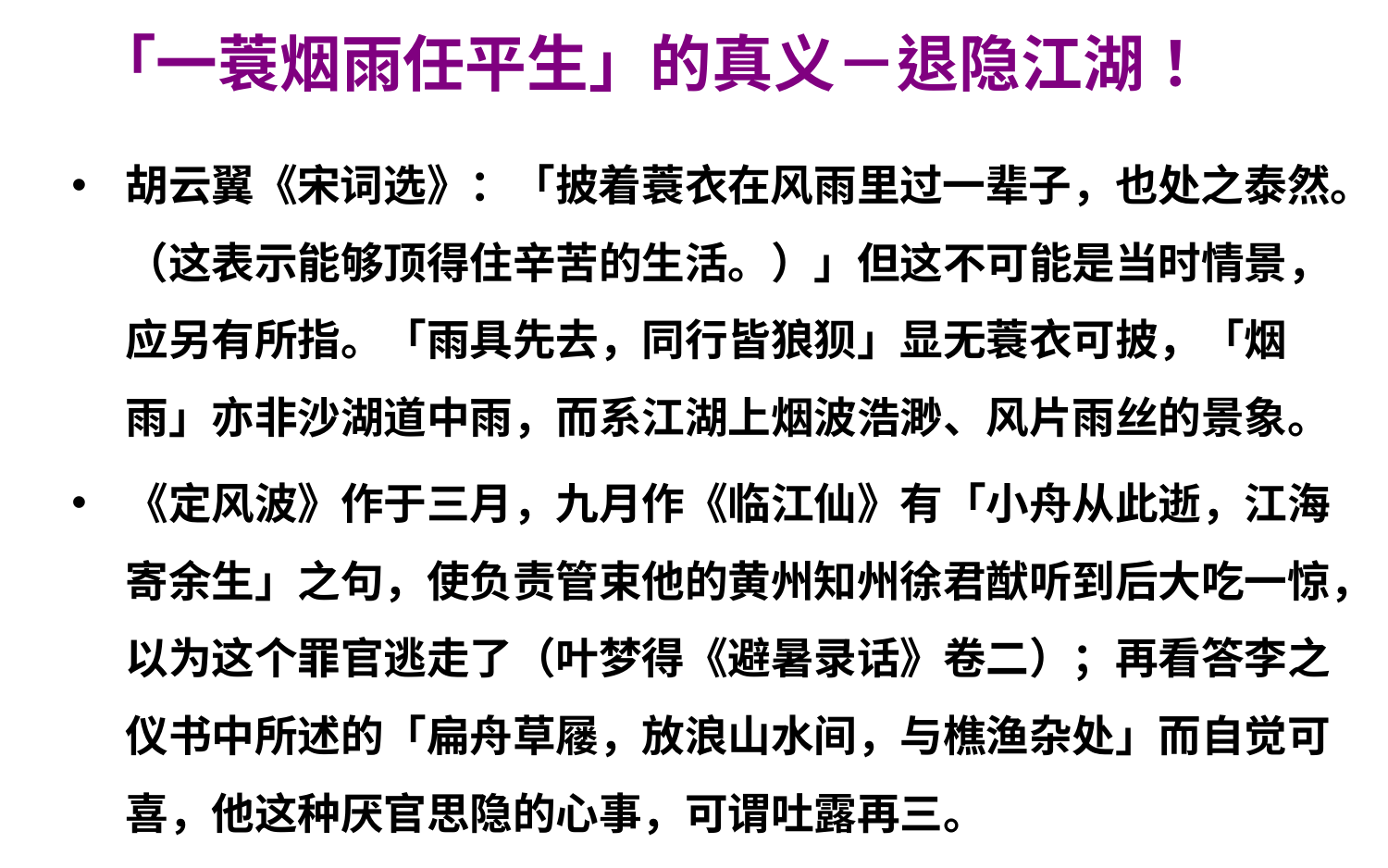

「一蓑烟雨任平生」的真义－退隐江湖！
胡云翼《宋词选》：「披着蓑衣在风雨里过一辈子，也处之泰然。（这表示能够顶得住辛苦的生活。）」但这不可能是当时情景，应另有所指。「雨具先去，同行皆狼狈」显无蓑衣可披，「烟雨」亦非沙湖道中雨，而系江湖上烟波浩渺、风片雨丝的景象。
《定风波》作于三月，九月作《临江仙》有「小舟从此逝，江海寄余生」之句，使负责管束他的黄州知州徐君猷听到后大吃一惊，以为这个罪官逃走了（叶梦得《避暑录话》卷二）；再看答李之仪书中所述的「扁舟草屦，放浪山水间，与樵渔杂处」而自觉可喜，他这种厌官思隐的心事，可谓吐露再三。